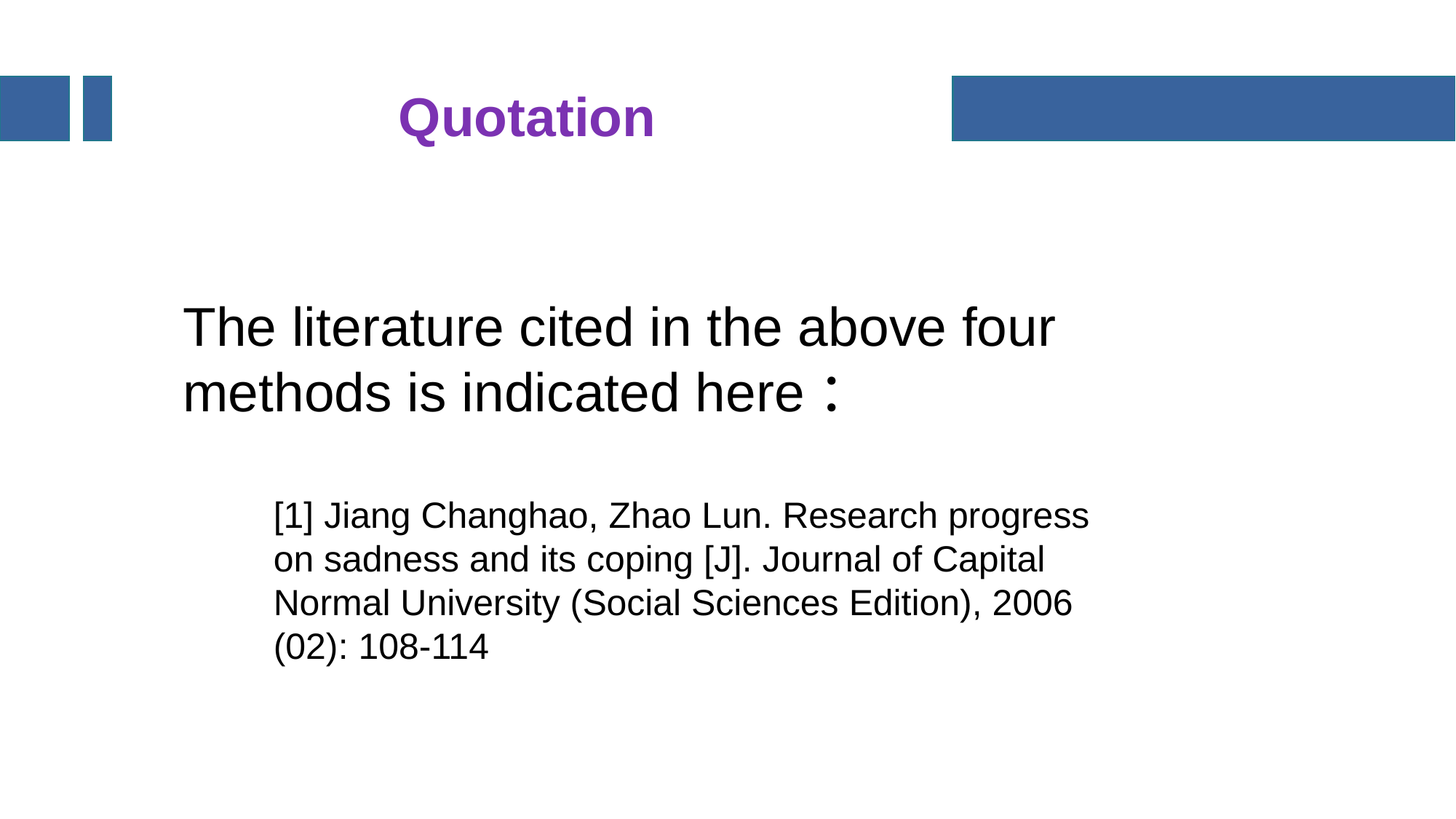

Quotation
The literature cited in the above four methods is indicated here：
单击添加文
[1] Jiang Changhao, Zhao Lun. Research progress on sadness and its coping [J]. Journal of Capital Normal University (Social Sciences Edition), 2006 (02): 108-114